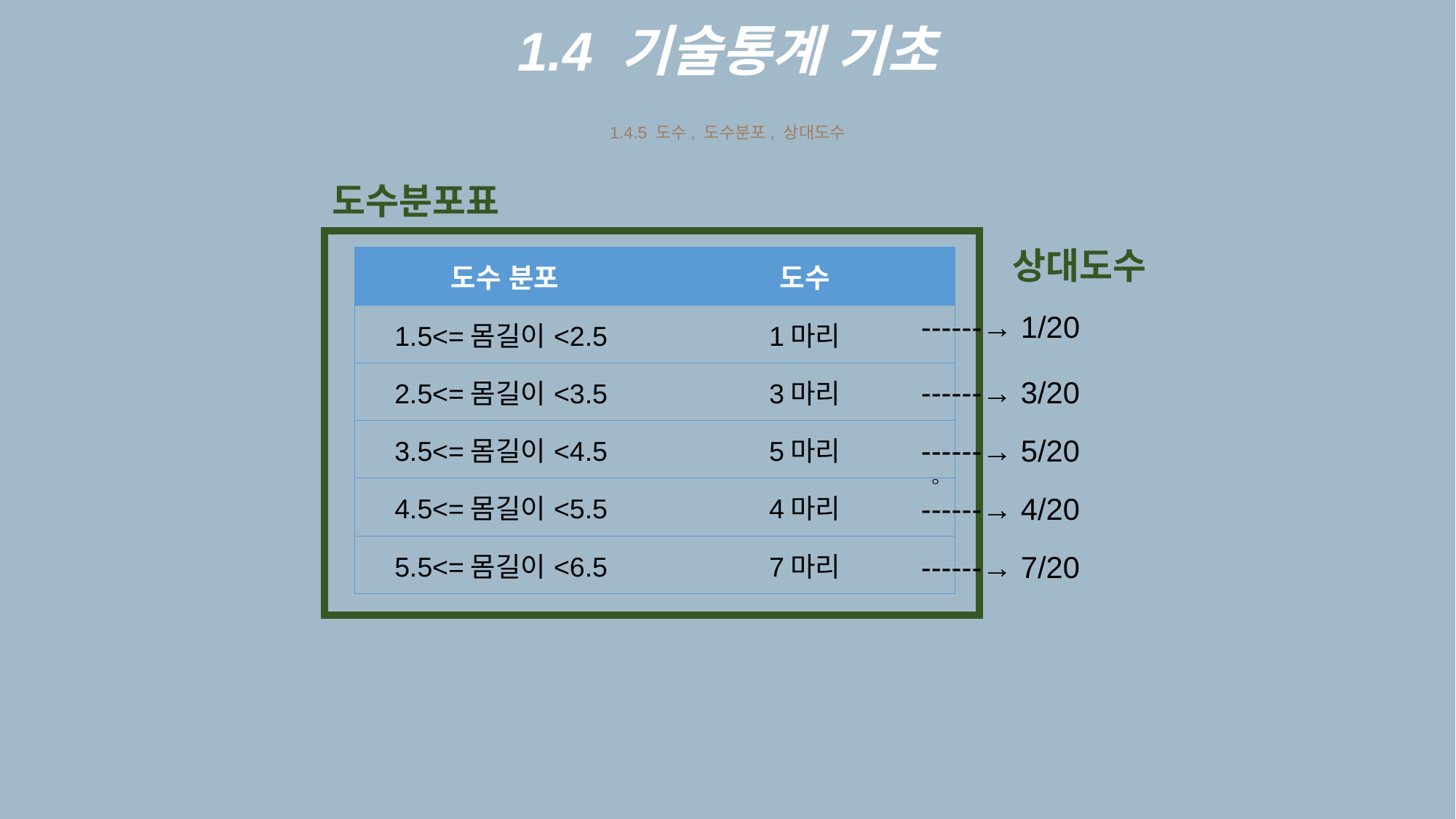

1.4 기술통계 기초
1.4.5 도수, 도수분포, 상대도수
도수분포표

상대도수
| 도수 분포 | 도수 |
| --- | --- |
| 1.5<=몸길이<2.5 | 1마리 |
| 2.5<=몸길이<3.5 | 3마리 |
| 3.5<=몸길이<4.5 | 5마리 |
| 4.5<=몸길이<5.5 | 4마리 |
| 5.5<=몸길이<6.5 | 7마리 |
------→ 1/20

------→ 3/20

------→ 5/20
 ㅇ
------→ 4/20

------→ 7/20